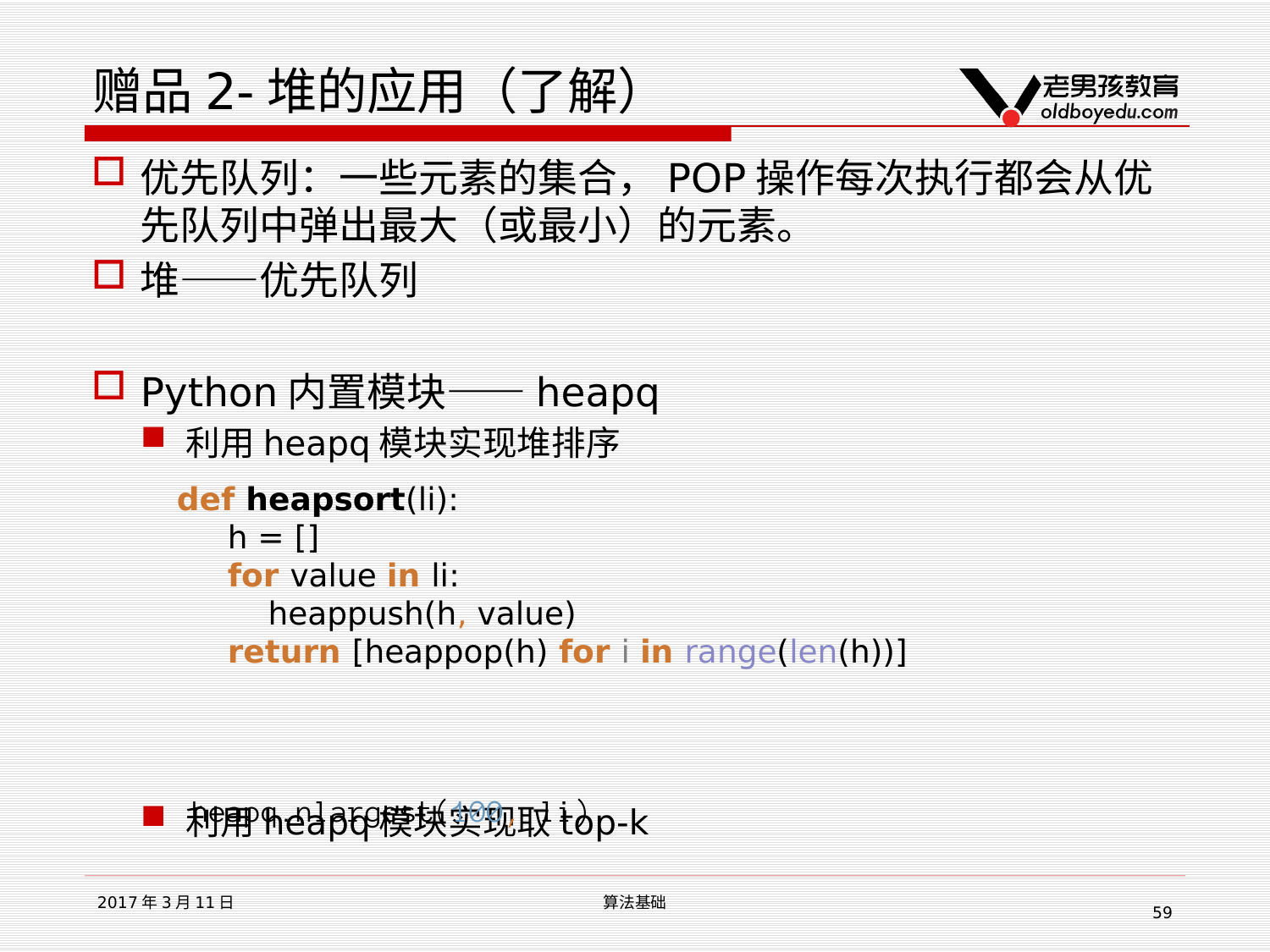

# 赠品2-堆的应用（了解）
优先队列：一些元素的集合，POP操作每次执行都会从优先队列中弹出最大（或最小）的元素。
堆——优先队列

Python内置模块——heapq
利用heapq模块实现堆排序

利用heapq模块实现取top-k
def heapsort(li):
     h = []
     for value in li:
         heappush(h, value)
     return [heappop(h) for i in range(len(h))]
heapq.nlargest(100, li)
2017年3月11日
算法基础
59